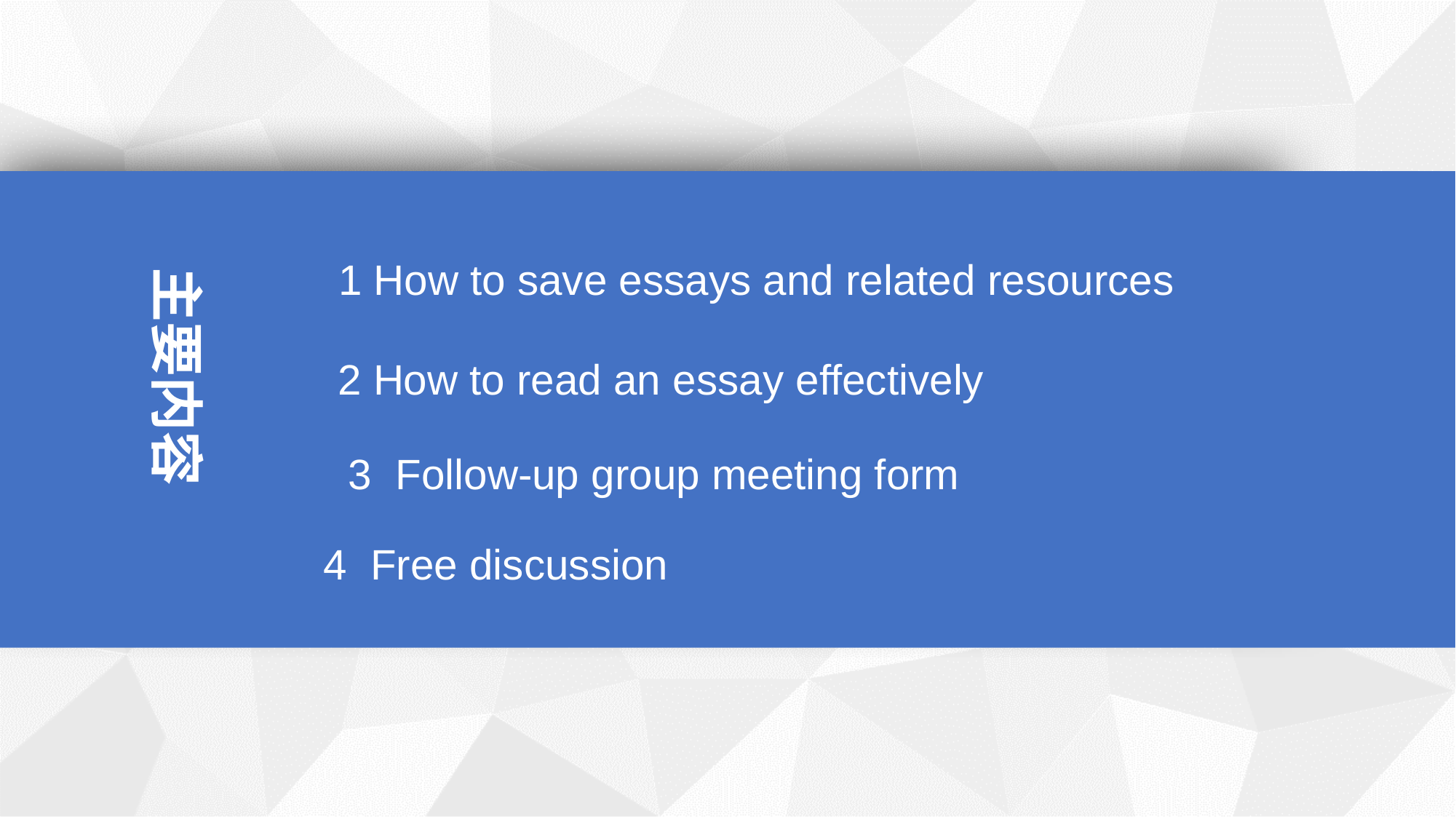

1 How to save essays and related resources
2 How to read an essay effectively
3  Follow-up group meeting form
4  Free discussion
主要内容